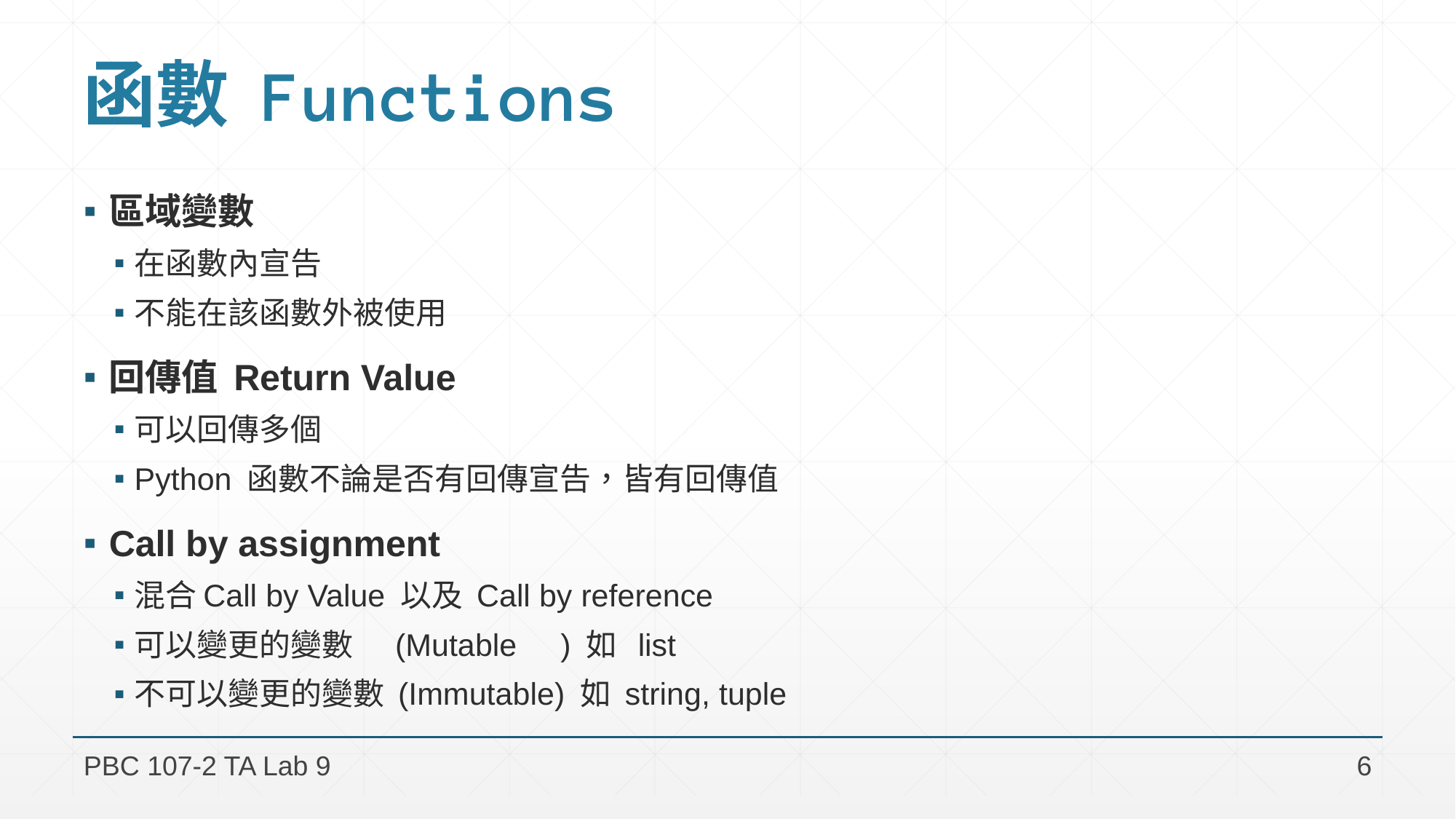

# 函數 Functions
區域變數
在函數內宣告
不能在該函數外被使用
回傳值 Return Value
可以回傳多個
Python 函數不論是否有回傳宣告，皆有回傳值
Call by assignment
混合Call by Value 以及 Call by reference
可以變更的變數     (Mutable     ) 如  list
不可以變更的變數 (Immutable) 如 string, tuple
PBC 107-2 TA Lab 9
6